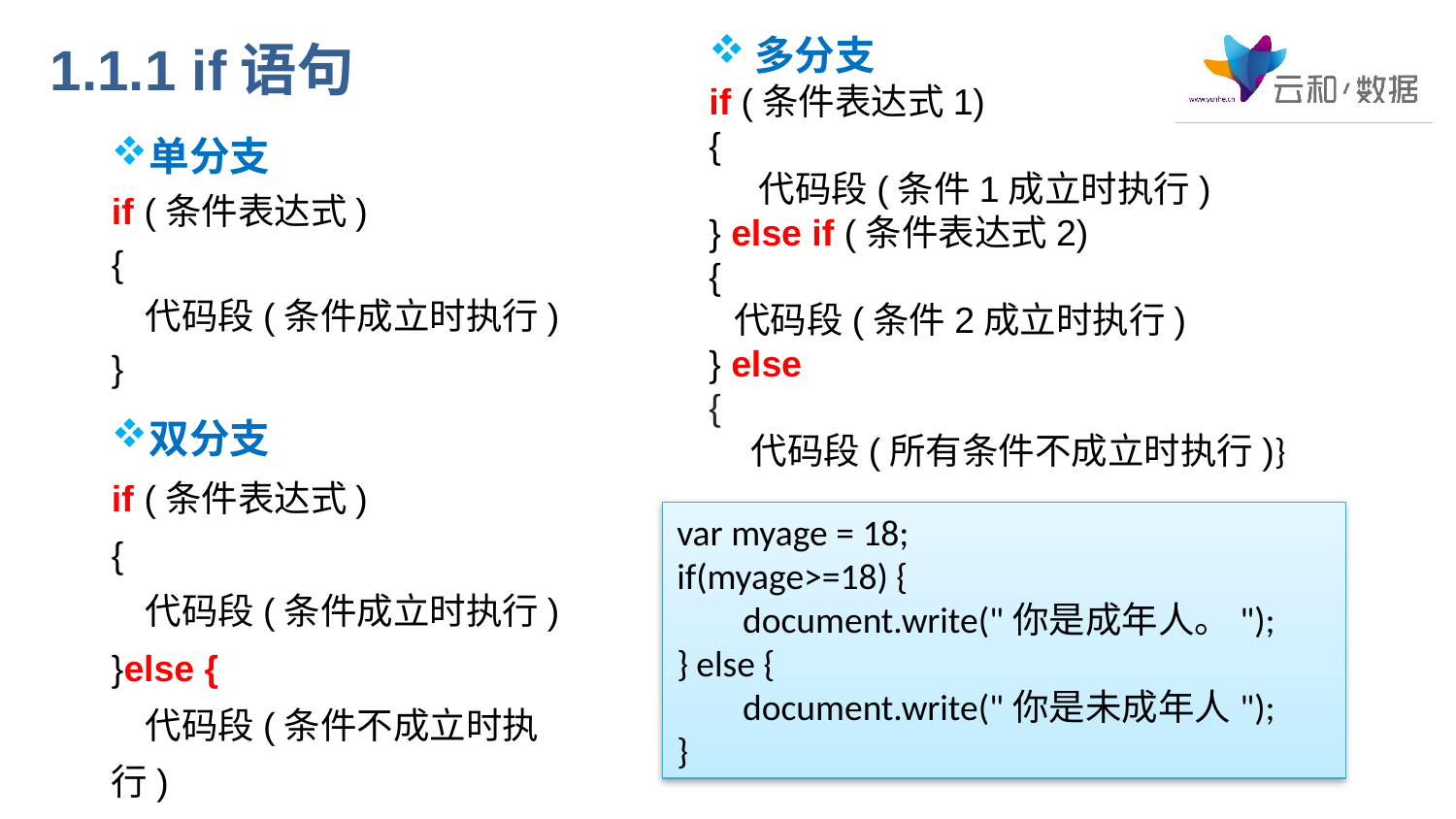

1.1.1 if语句
多分支
if (条件表达式1)
{
     代码段(条件1成立时执行)
} else if (条件表达式2)
{
  代码段(条件2成立时执行)
} else
{
    代码段(所有条件不成立时执行)}
单分支
if (条件表达式)
{
   代码段(条件成立时执行)
}
双分支
if (条件表达式)
{
   代码段(条件成立时执行)
}else {
   代码段(条件不成立时执行)
}

var myage = 18;
if(myage>=18) {
        document.write("你是成年人。");
} else {
        document.write("你是未成年人");
}
6